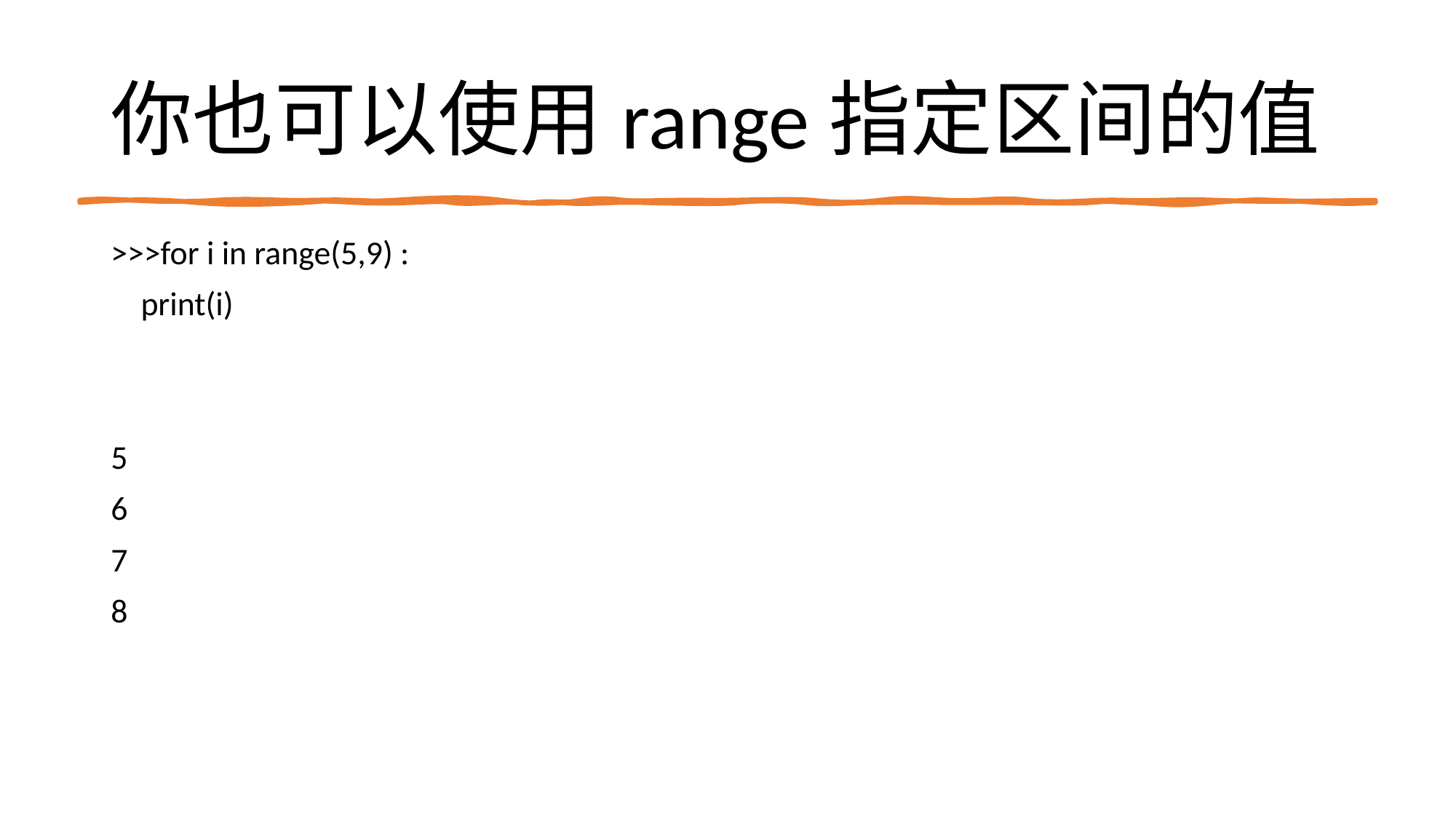

# 你也可以使用range指定区间的值

>>>for i in range(5,9) :
    print(i)

5
6
7
8